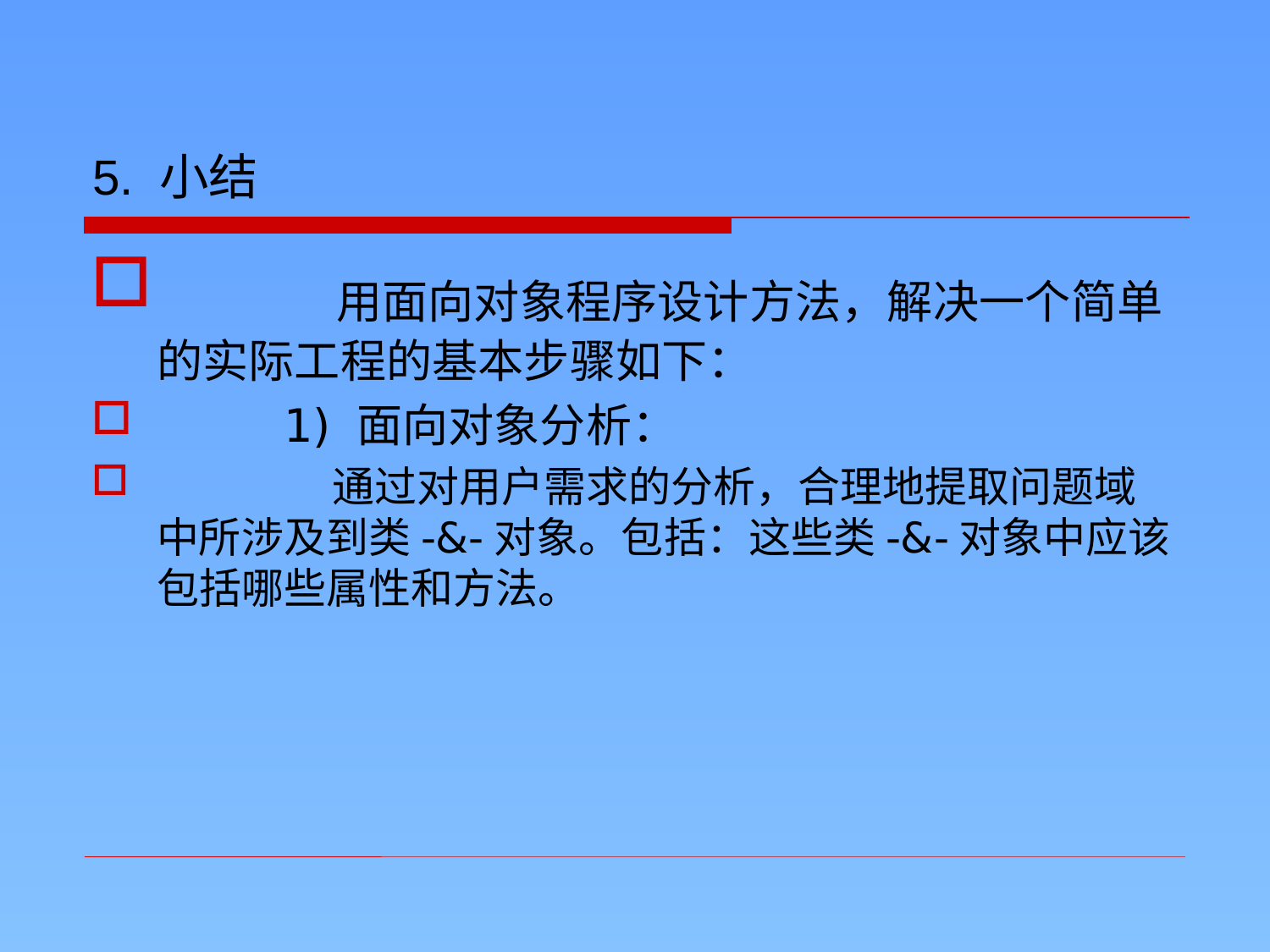

5. 小结
 	    用面向对象程序设计方法，解决一个简单的实际工程的基本步骤如下：
	1) 面向对象分析：
	    通过对用户需求的分析，合理地提取问题域中所涉及到类-&-对象。包括：这些类-&-对象中应该包括哪些属性和方法。